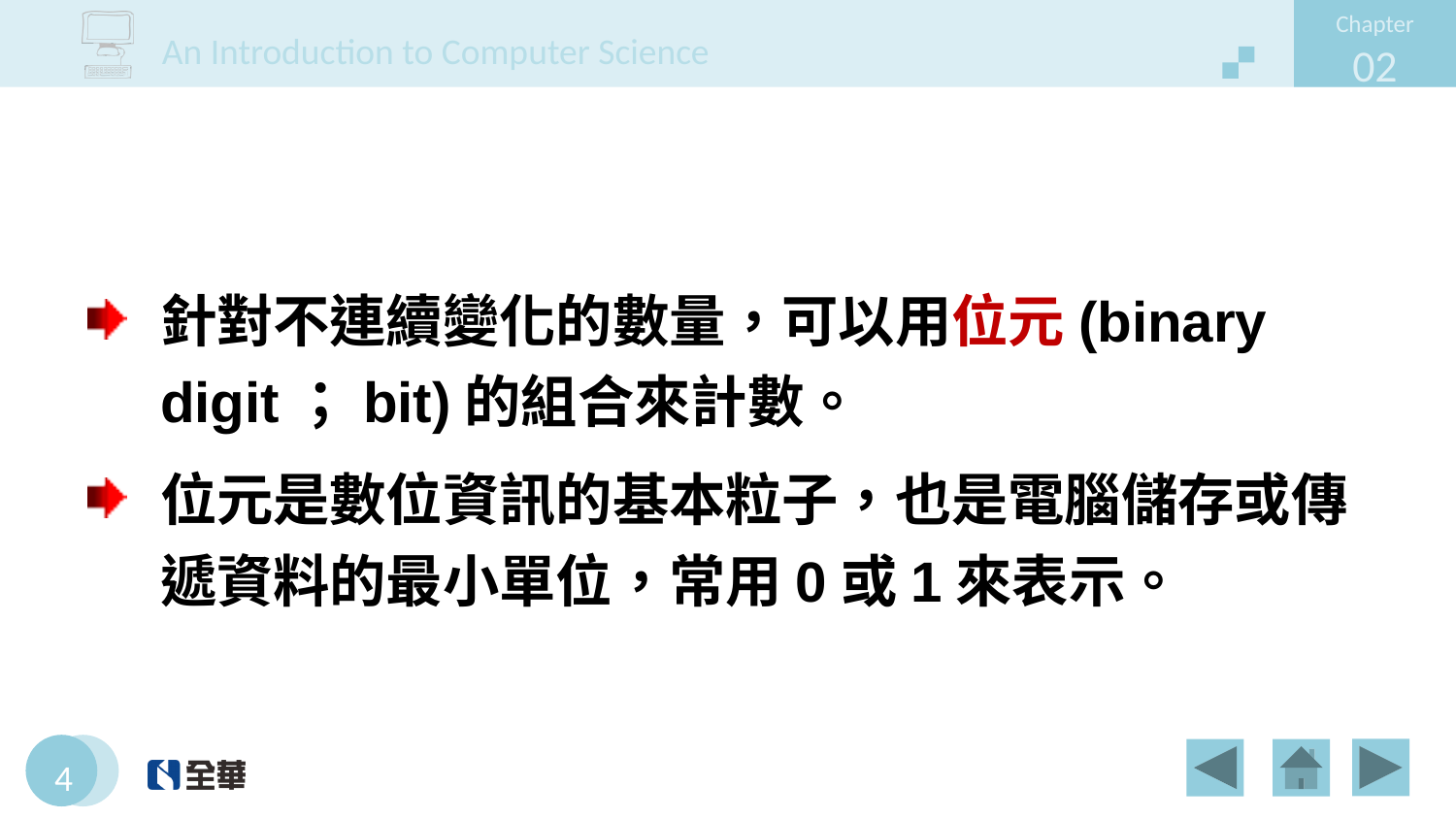

#
針對不連續變化的數量，可以用位元(binary digit；bit)的組合來計數。
位元是數位資訊的基本粒子，也是電腦儲存或傳遞資料的最小單位，常用0或1來表示。